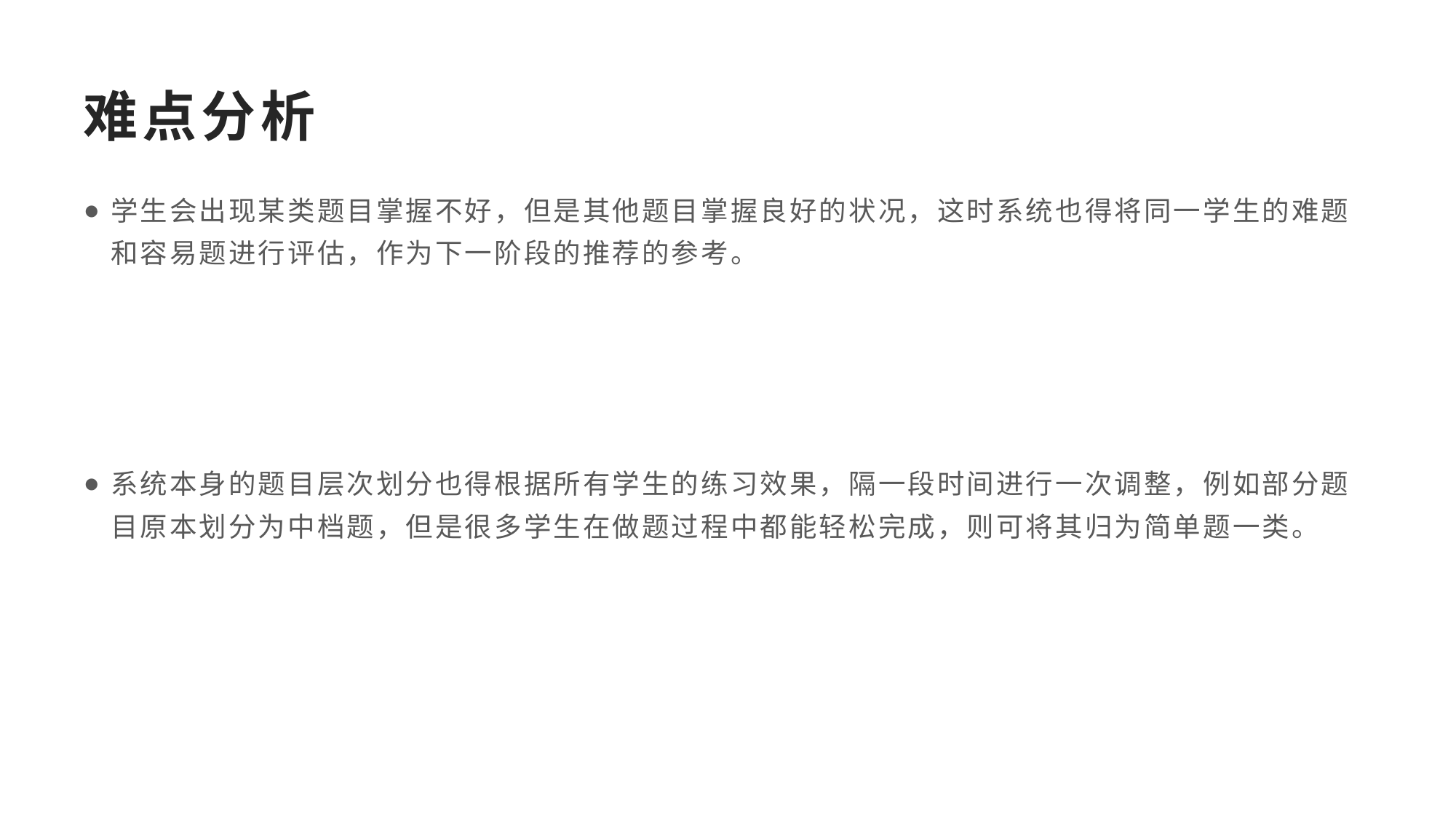

# 难点分析
学生会出现某类题目掌握不好，但是其他题目掌握良好的状况，这时系统也得将同一学生的难题和容易题进行评估，作为下一阶段的推荐的参考。

系统本身的题目层次划分也得根据所有学生的练习效果，隔一段时间进行一次调整，例如部分题目原本划分为中档题，但是很多学生在做题过程中都能轻松完成，则可将其归为简单题一类。